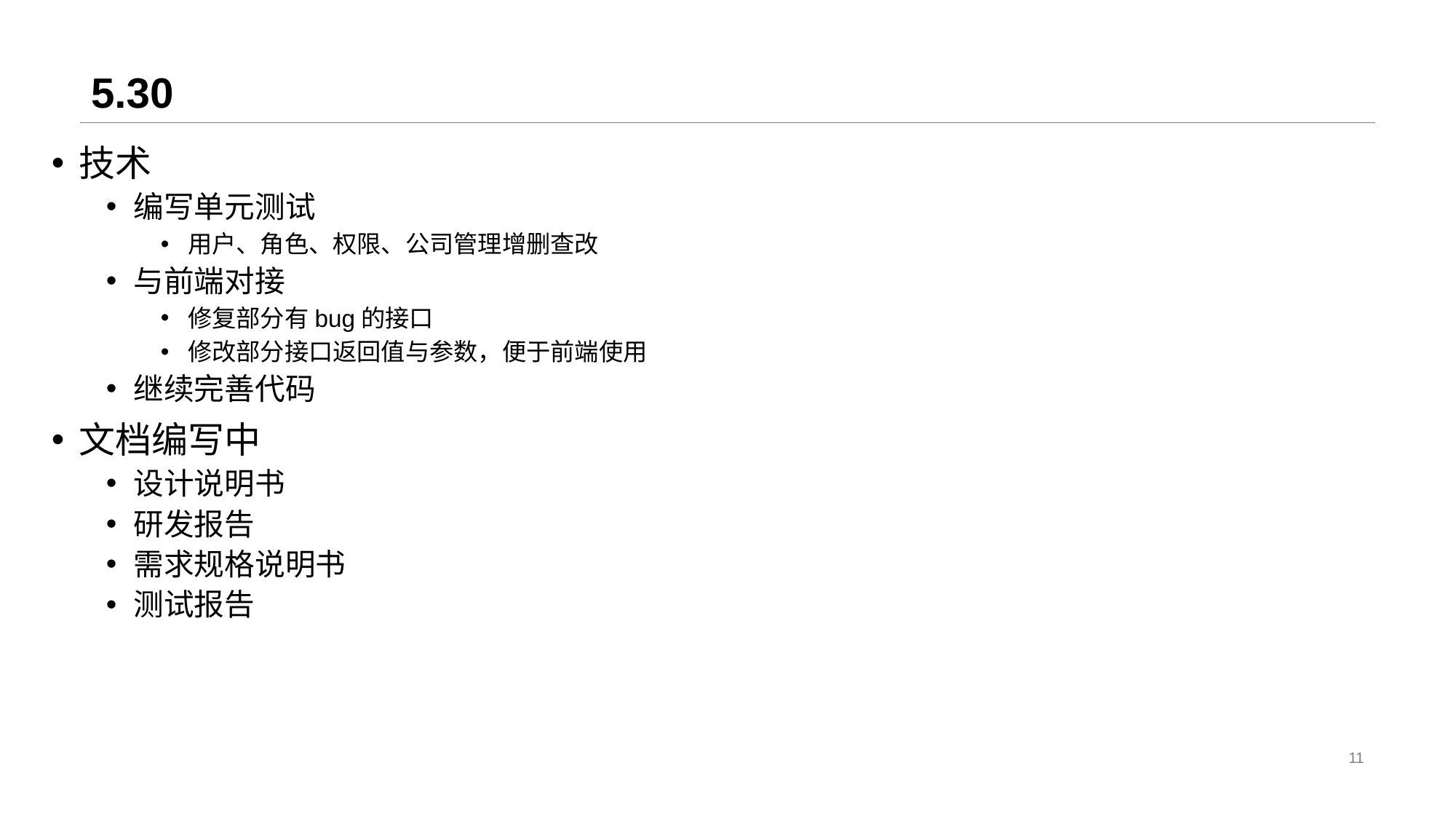

# 5.30
技术
编写单元测试
用户、角色、权限、公司管理增删查改
与前端对接
修复部分有bug的接口
修改部分接口返回值与参数，便于前端使用
继续完善代码
文档编写中
设计说明书
研发报告
需求规格说明书
测试报告
11